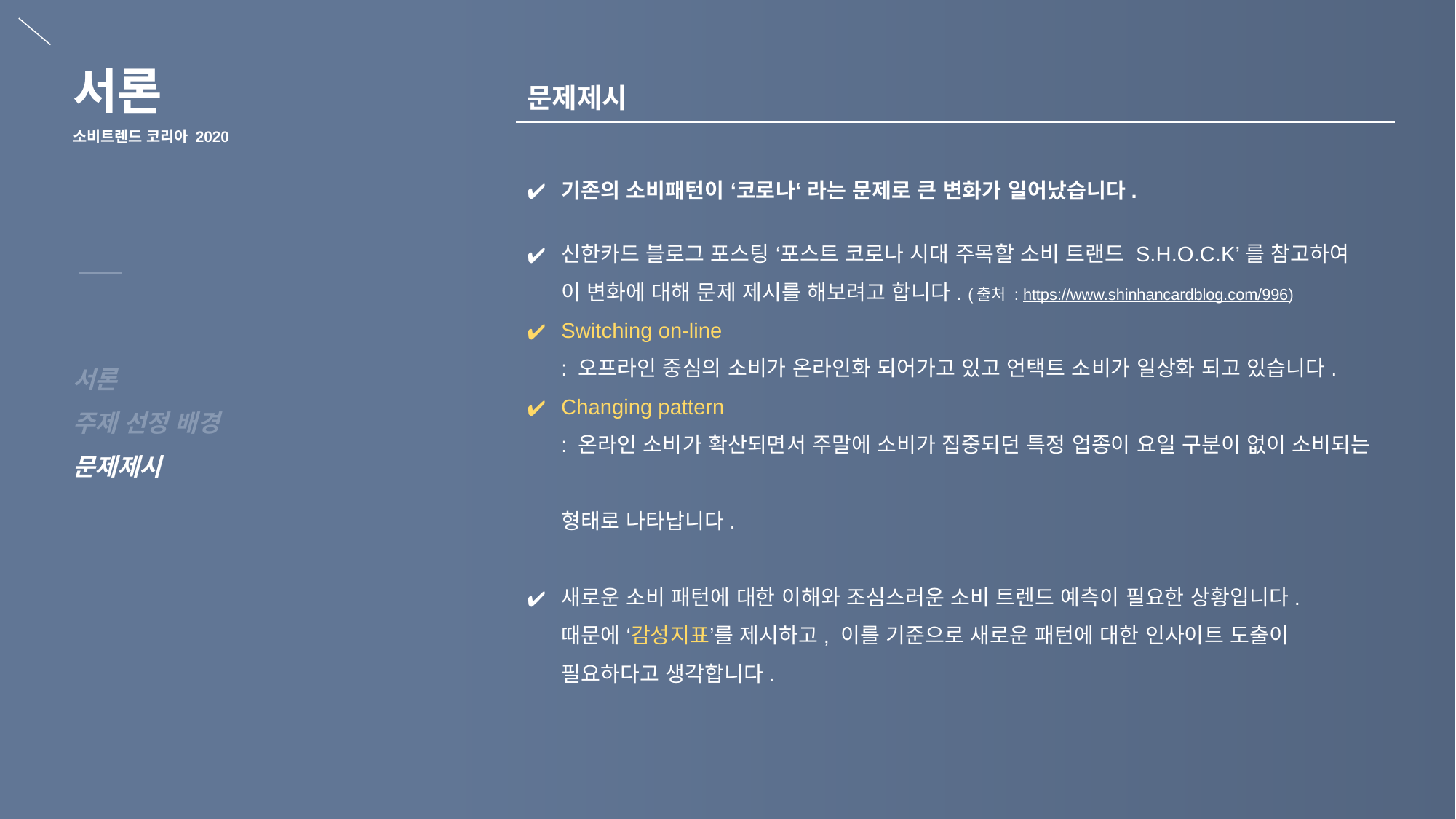

서론
소비트렌드 코리아 2020
문제제시
기존의 소비패턴이 ‘코로나‘ 라는 문제로 큰 변화가 일어났습니다.
신한카드 블로그 포스팅 ‘포스트 코로나 시대 주목할 소비 트랜드 S.H.O.C.K’를 참고하여
이 변화에 대해 문제 제시를 해보려고 합니다. (출처 : https://www.shinhancardblog.com/996)
Switching on-line
: 오프라인 중심의 소비가 온라인화 되어가고 있고 언택트 소비가 일상화 되고 있습니다.
Changing pattern
: 온라인 소비가 확산되면서 주말에 소비가 집중되던 특정 업종이 요일 구분이 없이 소비되는
형태로 나타납니다.
새로운 소비 패턴에 대한 이해와 조심스러운 소비 트렌드 예측이 필요한 상황입니다.
때문에 ‘감성지표’를 제시하고, 이를 기준으로 새로운 패턴에 대한 인사이트 도출이 필요하다고 생각합니다.

서론
주제 선정 배경
문제제시